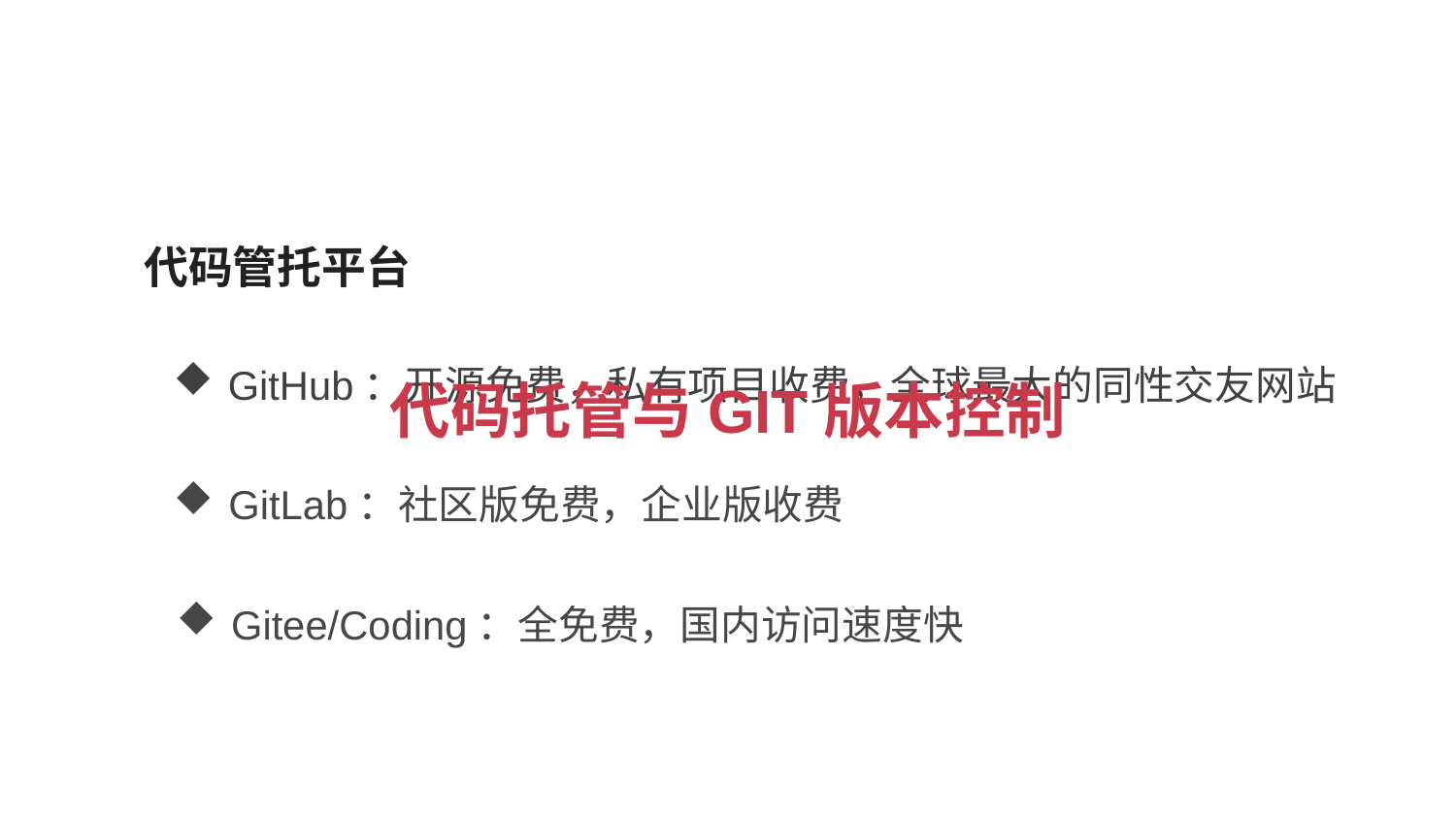

代码管托平台
GitHub：开源免费，私有项目收费，全球最大的同性交友网站
代码托管与GIT版本控制
GitLab：社区版免费，企业版收费
Gitee/Coding：全免费，国内访问速度快